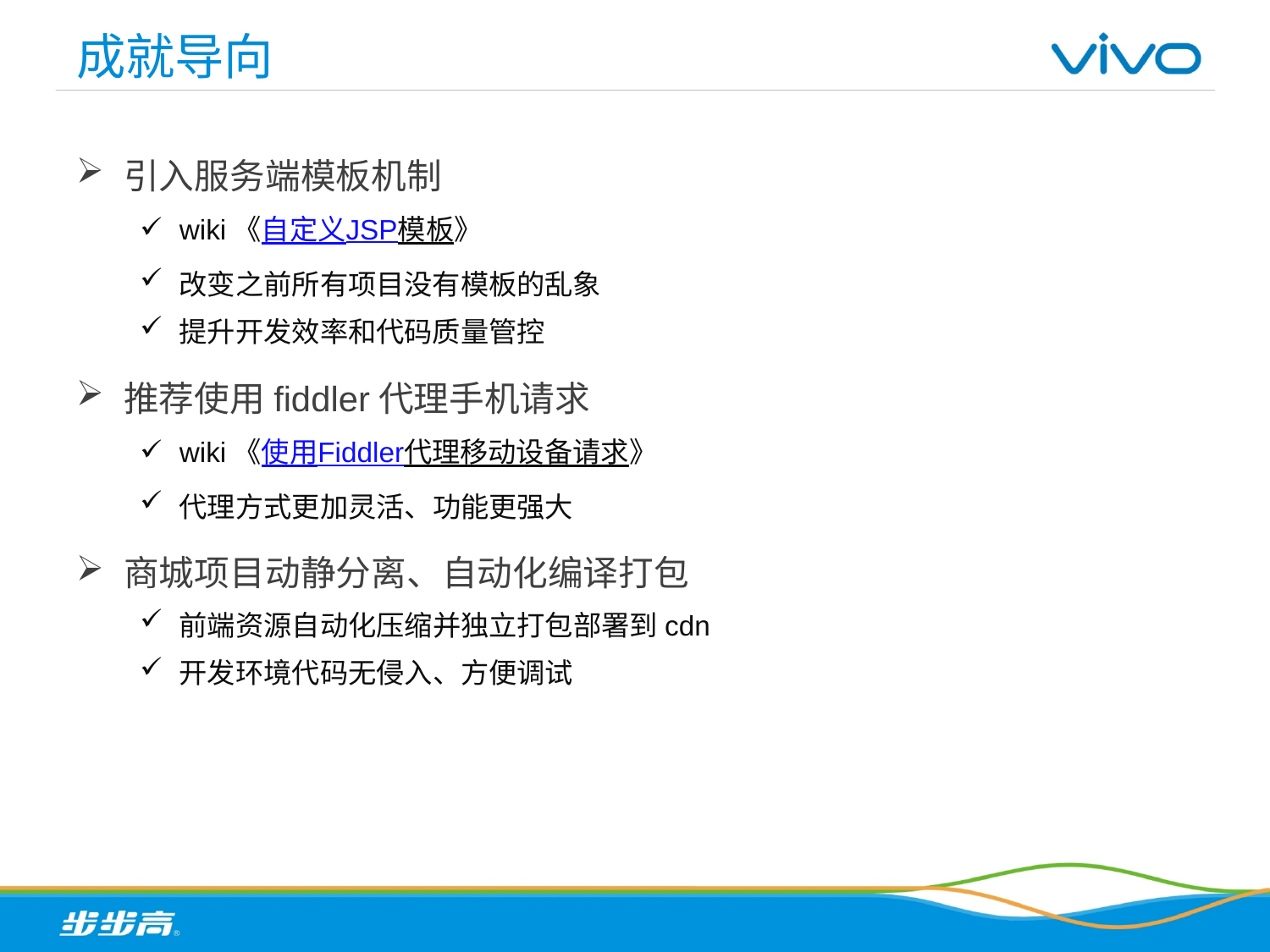

# 成就导向
引入服务端模板机制
wiki《自定义JSP模板》
改变之前所有项目没有模板的乱象
提升开发效率和代码质量管控
推荐使用fiddler代理手机请求
wiki《使用Fiddler代理移动设备请求》
代理方式更加灵活、功能更强大
商城项目动静分离、自动化编译打包
前端资源自动化压缩并独立打包部署到cdn
开发环境代码无侵入、方便调试